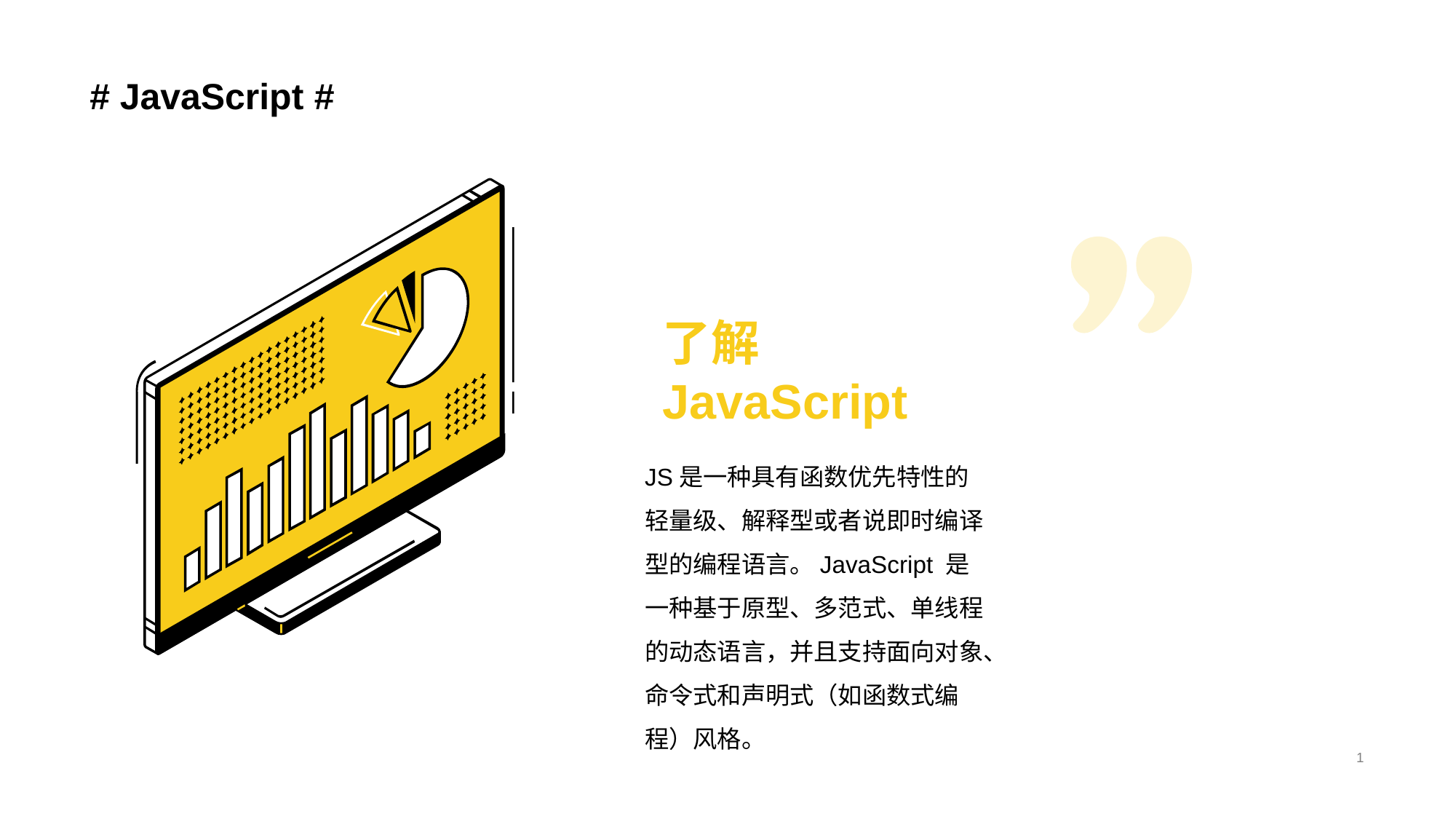

# # JavaScript #

了解JavaScript
JS是一种具有函数优先特性的轻量级、解释型或者说即时编译型的编程语言。JavaScript 是一种基于原型、多范式、单线程的动态语言，并且支持面向对象、命令式和声明式（如函数式编程）风格。
1